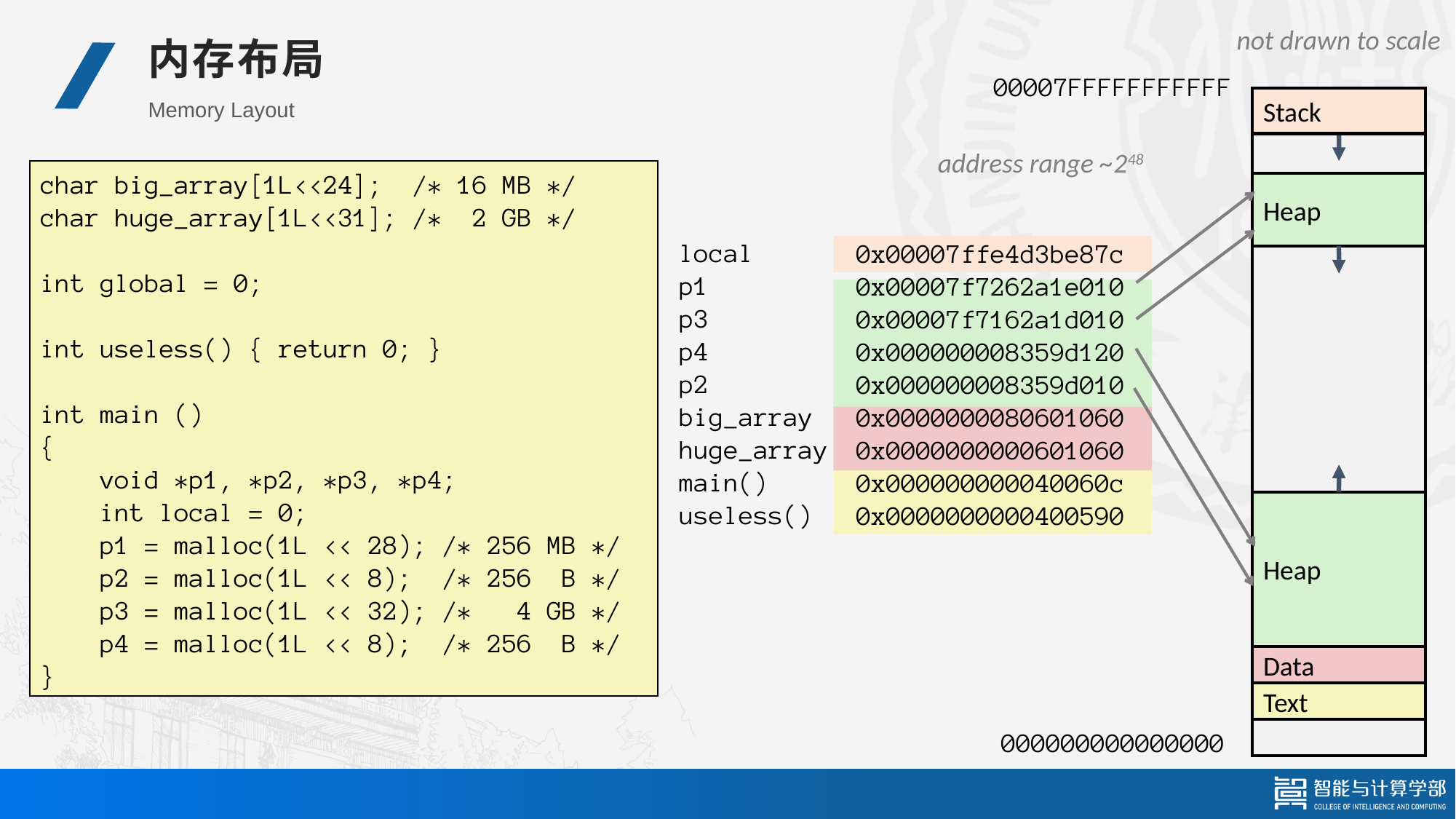

not drawn to scale
00007FFFFFFFFFFF
Stack

address range ~248
Heap
local
p1
p3
p4
p2
big_array
huge_array
main()
useless()
0x00007ffe4d3be87c
0x00007f7262a1e010
0x00007f7162a1d010
0x000000008359d120
0x000000008359d010
0x0000000080601060
0x0000000000601060
0x000000000040060c
0x0000000000400590

Heap
Data
Text
000000000000000
内存布局
Memory Layout
char big_array[1L<<24];  /* 16 MB */
char huge_array[1L<<31]; /*  2 GB */

int global = 0;

int useless() { return 0; }

int main ()
{
    void *p1, *p2, *p3, *p4;
    int local = 0;
    p1 = malloc(1L << 28); /* 256 MB */
    p2 = malloc(1L << 8);  /* 256  B */
    p3 = malloc(1L << 32); /*   4 GB */
    p4 = malloc(1L << 8);  /* 256  B */
}